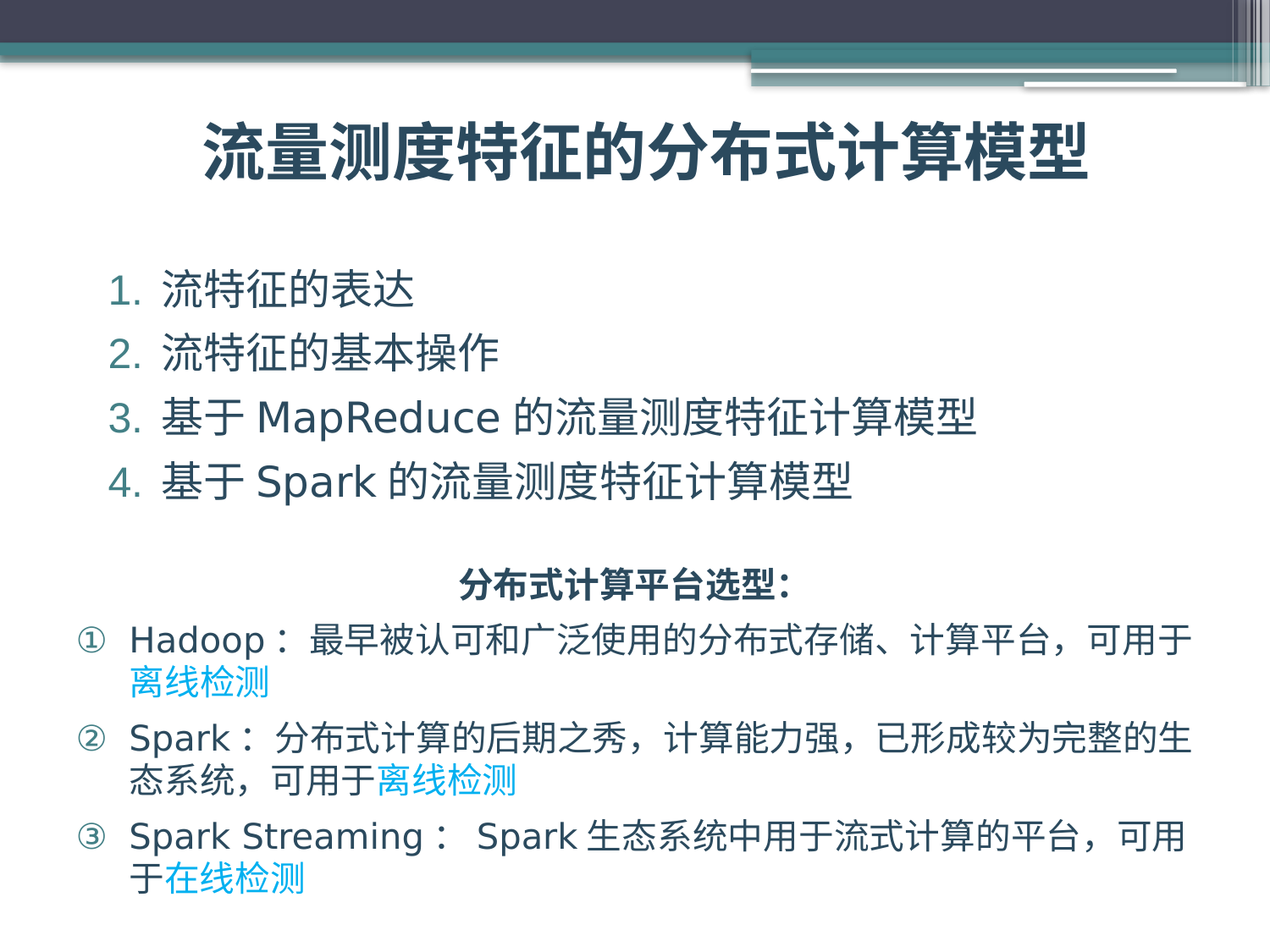

# 流量测度特征的分布式计算模型
流特征的表达
流特征的基本操作
基于MapReduce的流量测度特征计算模型
基于Spark的流量测度特征计算模型
分布式计算平台选型：
Hadoop：最早被认可和广泛使用的分布式存储、计算平台，可用于离线检测
Spark：分布式计算的后期之秀，计算能力强，已形成较为完整的生态系统，可用于离线检测
Spark Streaming：Spark生态系统中用于流式计算的平台，可用于在线检测